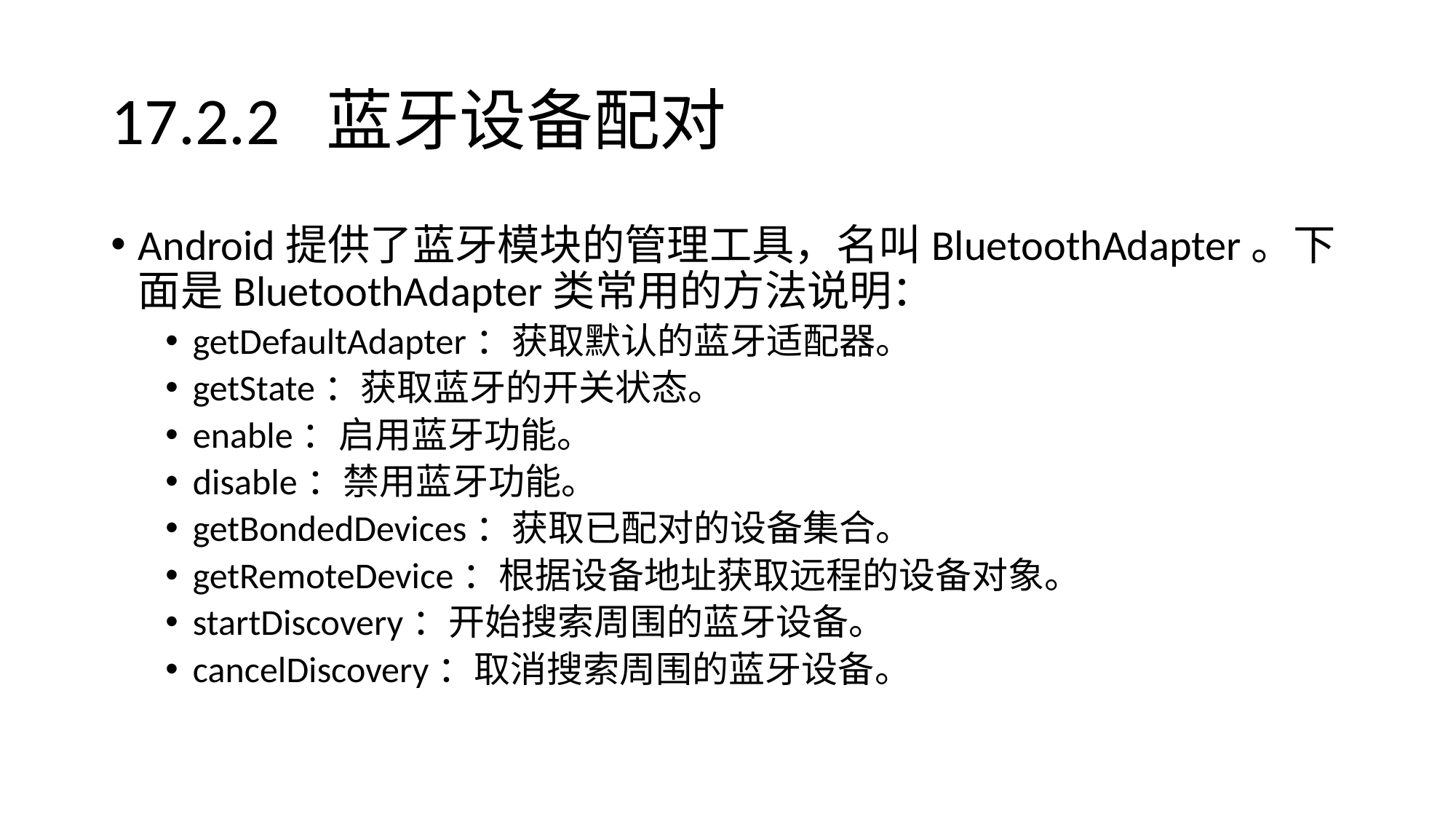

# 17.2.2  蓝牙设备配对
Android提供了蓝牙模块的管理工具，名叫BluetoothAdapter。下面是BluetoothAdapter类常用的方法说明：
getDefaultAdapter：获取默认的蓝牙适配器。
getState：获取蓝牙的开关状态。
enable：启用蓝牙功能。
disable：禁用蓝牙功能。
getBondedDevices：获取已配对的设备集合。
getRemoteDevice：根据设备地址获取远程的设备对象。
startDiscovery：开始搜索周围的蓝牙设备。
cancelDiscovery：取消搜索周围的蓝牙设备。